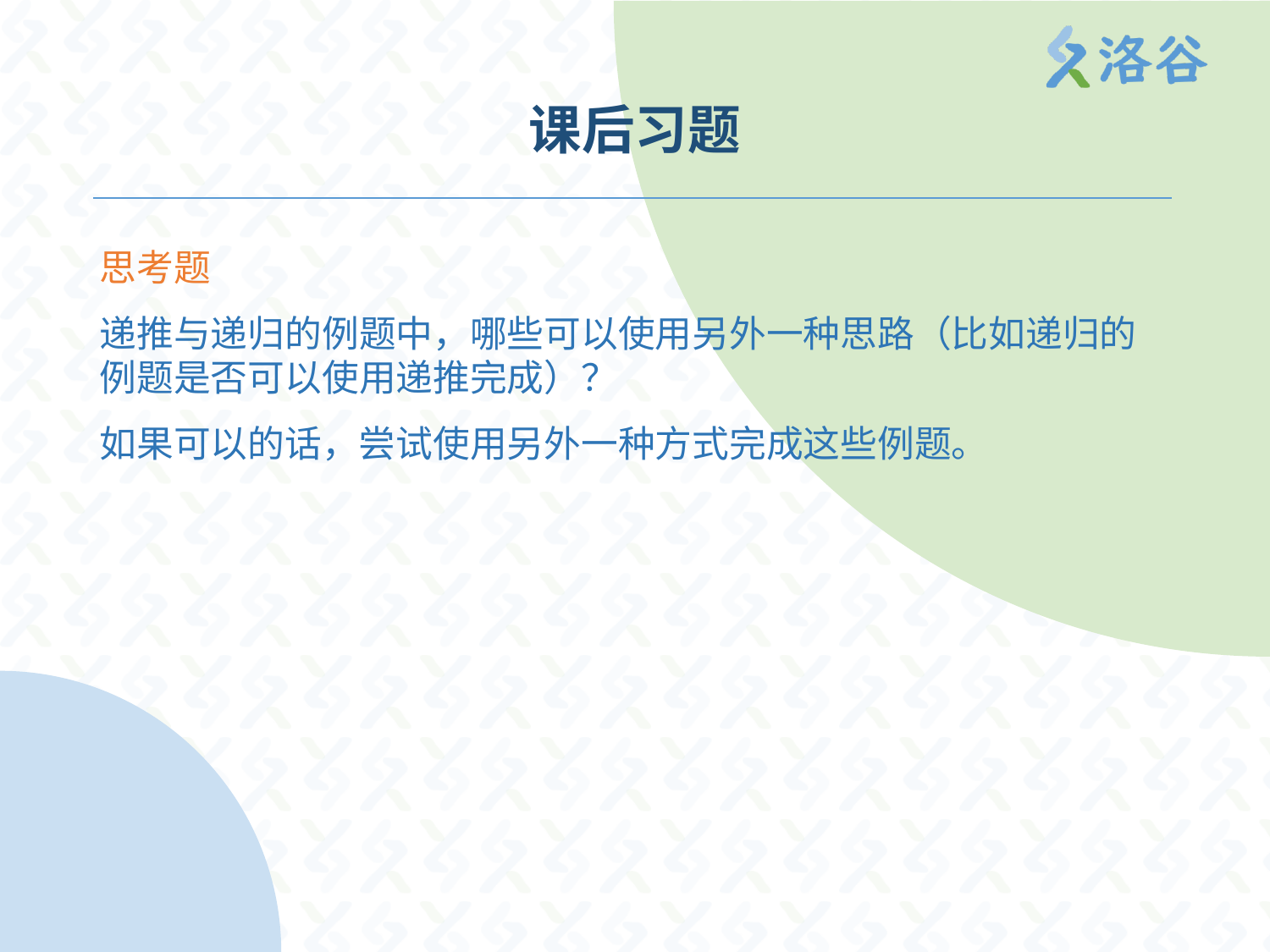

# 课后习题
思考题
递推与递归的例题中，哪些可以使用另外一种思路（比如递归的例题是否可以使用递推完成）？
如果可以的话，尝试使用另外一种方式完成这些例题。